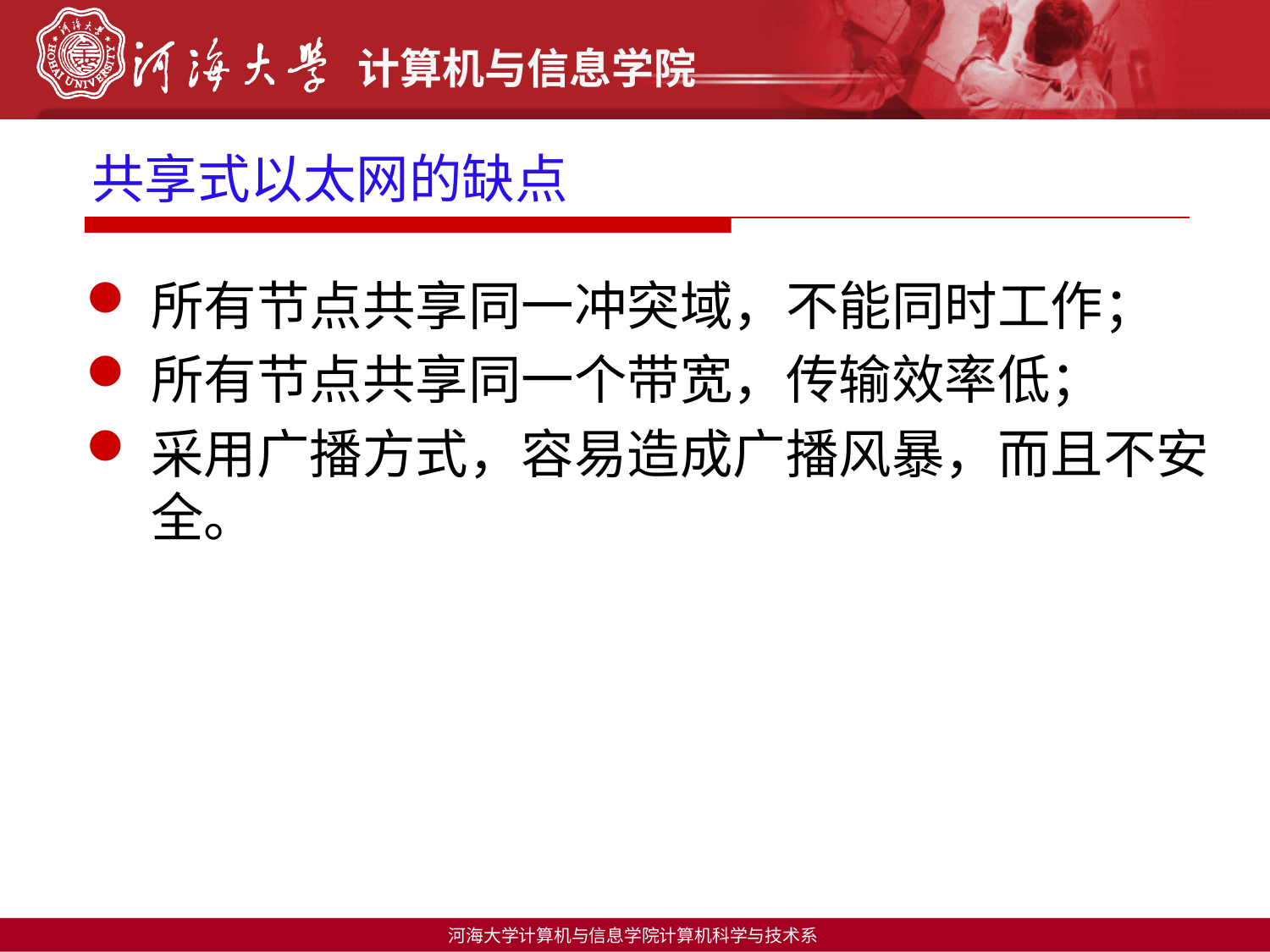

# 共享式以太网的缺点
所有节点共享同一冲突域，不能同时工作；
所有节点共享同一个带宽，传输效率低；
采用广播方式，容易造成广播风暴，而且不安全。